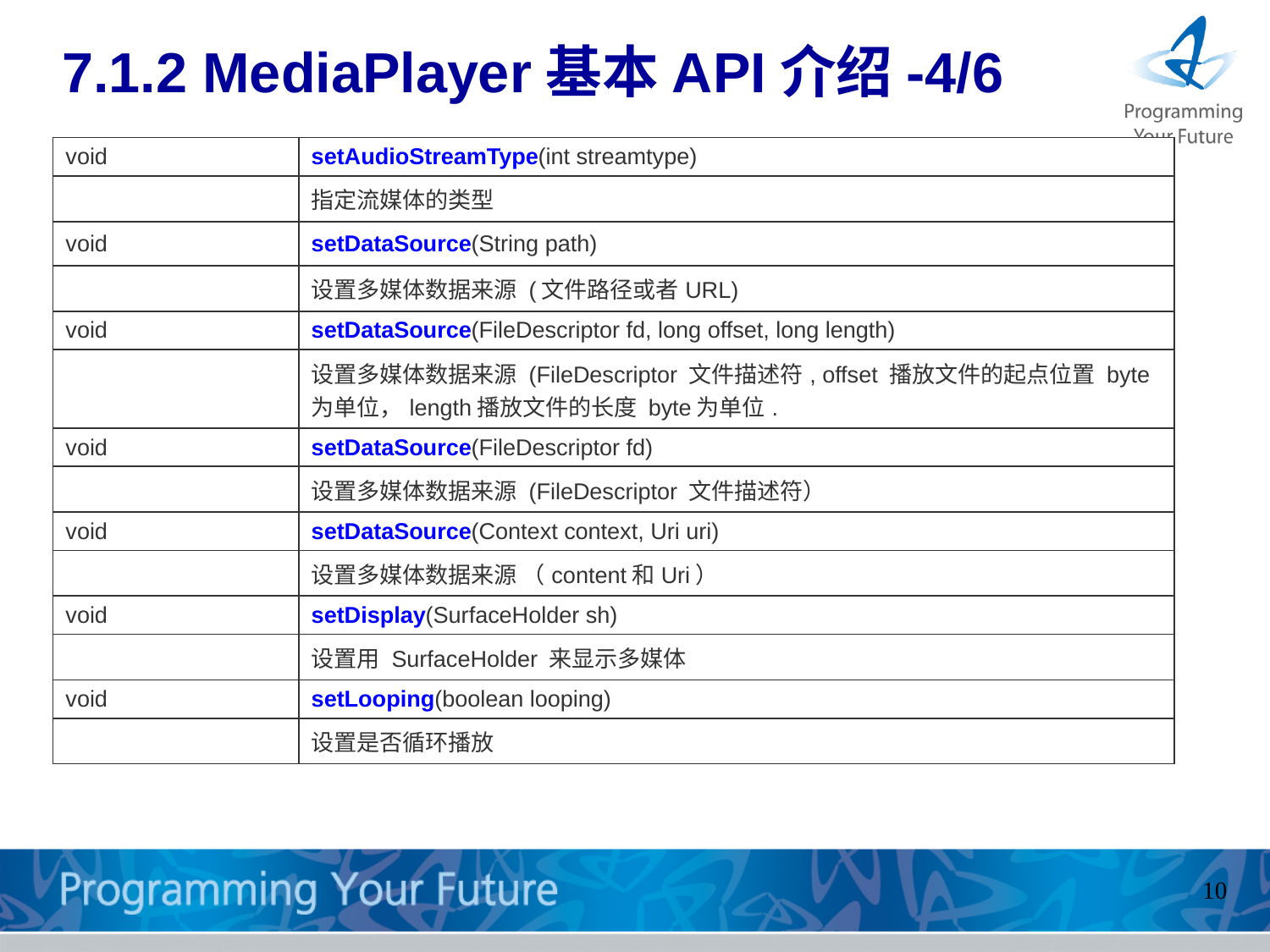

7.1.2 MediaPlayer基本API介绍-4/6
| void | setAudioStreamType(int streamtype) |
| --- | --- |
|  | 指定流媒体的类型 |
| void | setDataSource(String path) |
|  | 设置多媒体数据来源 (文件路径或者URL) |
| void | setDataSource(FileDescriptor fd, long offset, long length) |
|  | 设置多媒体数据来源 (FileDescriptor 文件描述符, offset 播放文件的起点位置 byte为单位，length播放文件的长度 byte为单位. |
| void | setDataSource(FileDescriptor fd) |
|  | 设置多媒体数据来源 (FileDescriptor 文件描述符） |
| void | setDataSource(Context context, Uri uri) |
|  | 设置多媒体数据来源 （content和Uri） |
| void | setDisplay(SurfaceHolder sh) |
|  | 设置用 SurfaceHolder 来显示多媒体 |
| void | setLooping(boolean looping) |
|  | 设置是否循环播放 |